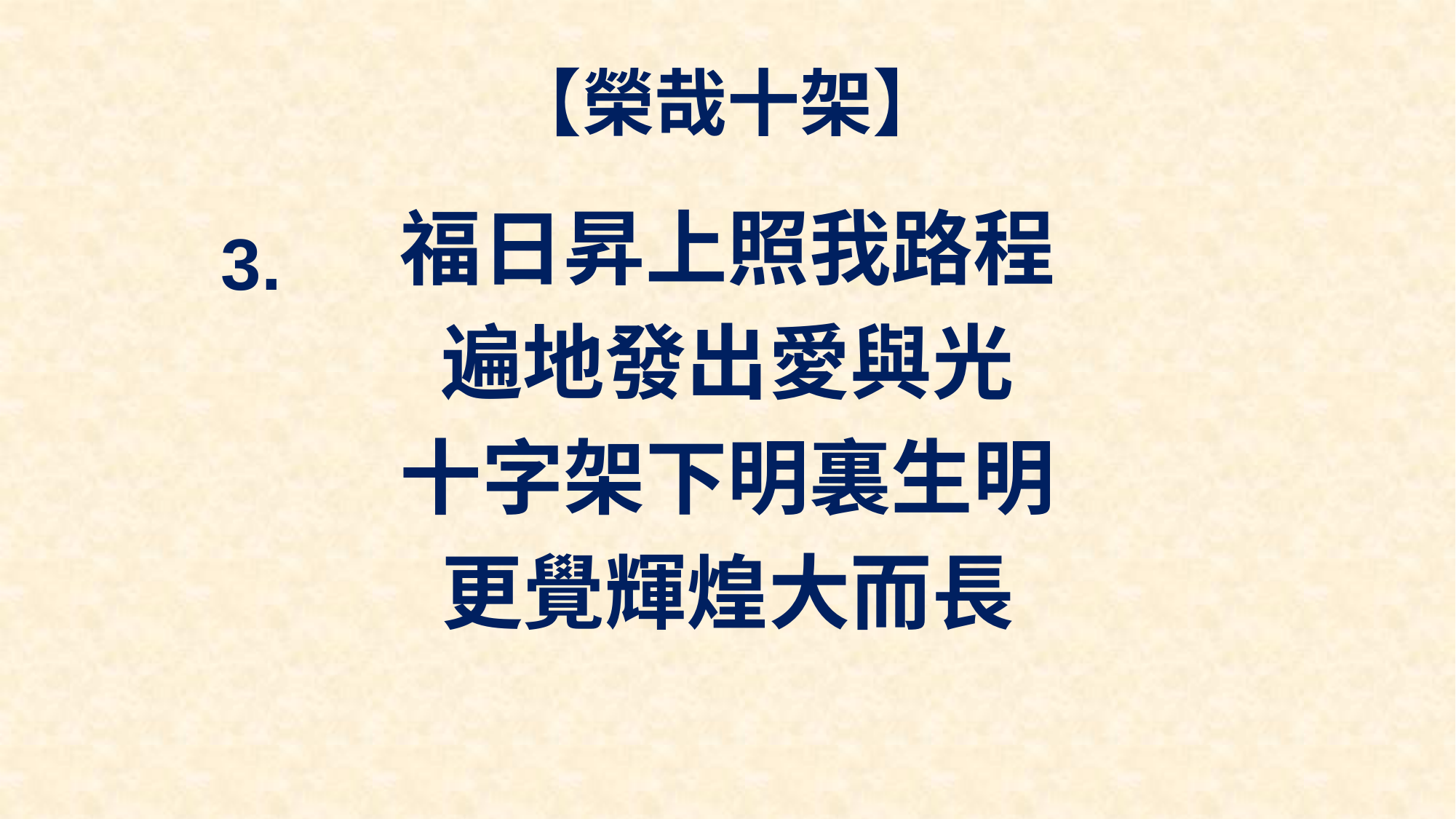

# 【榮哉十架】
福日昇上照我路程
遍地發出愛與光
十字架下明裏生明
更覺輝煌大而長
3.